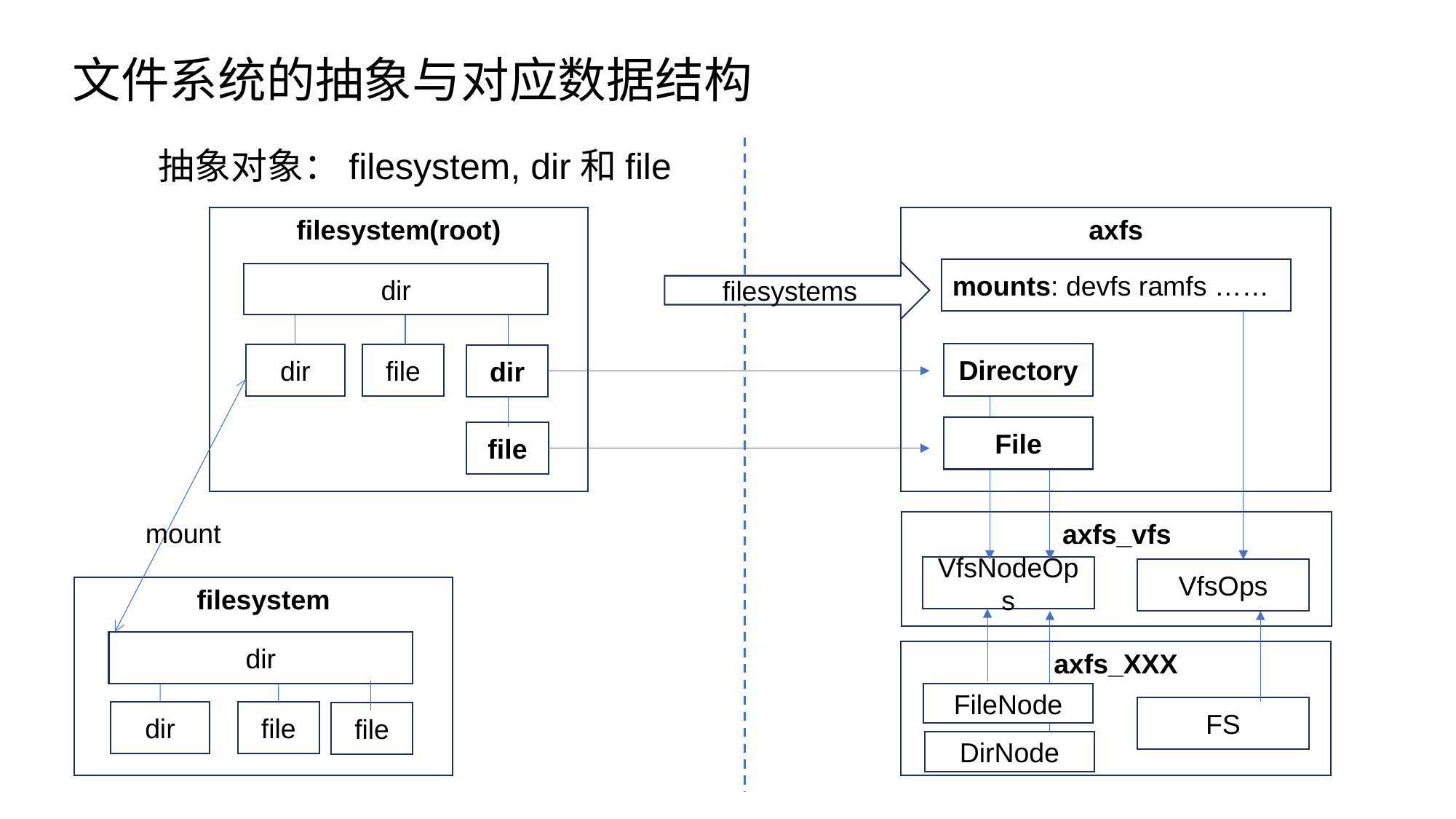

文件系统的抽象与对应数据结构
抽象对象：filesystem, dir和file
filesystem(root)
axfs
mounts: devfs ramfs ……
filesystems
dir
Directory
dir
file
dir
File
file
mount
axfs_vfs
VfsNodeOps
VfsOps
filesystem
dir
axfs_XXX
FileNode
FS
dir
file
file
DirNode